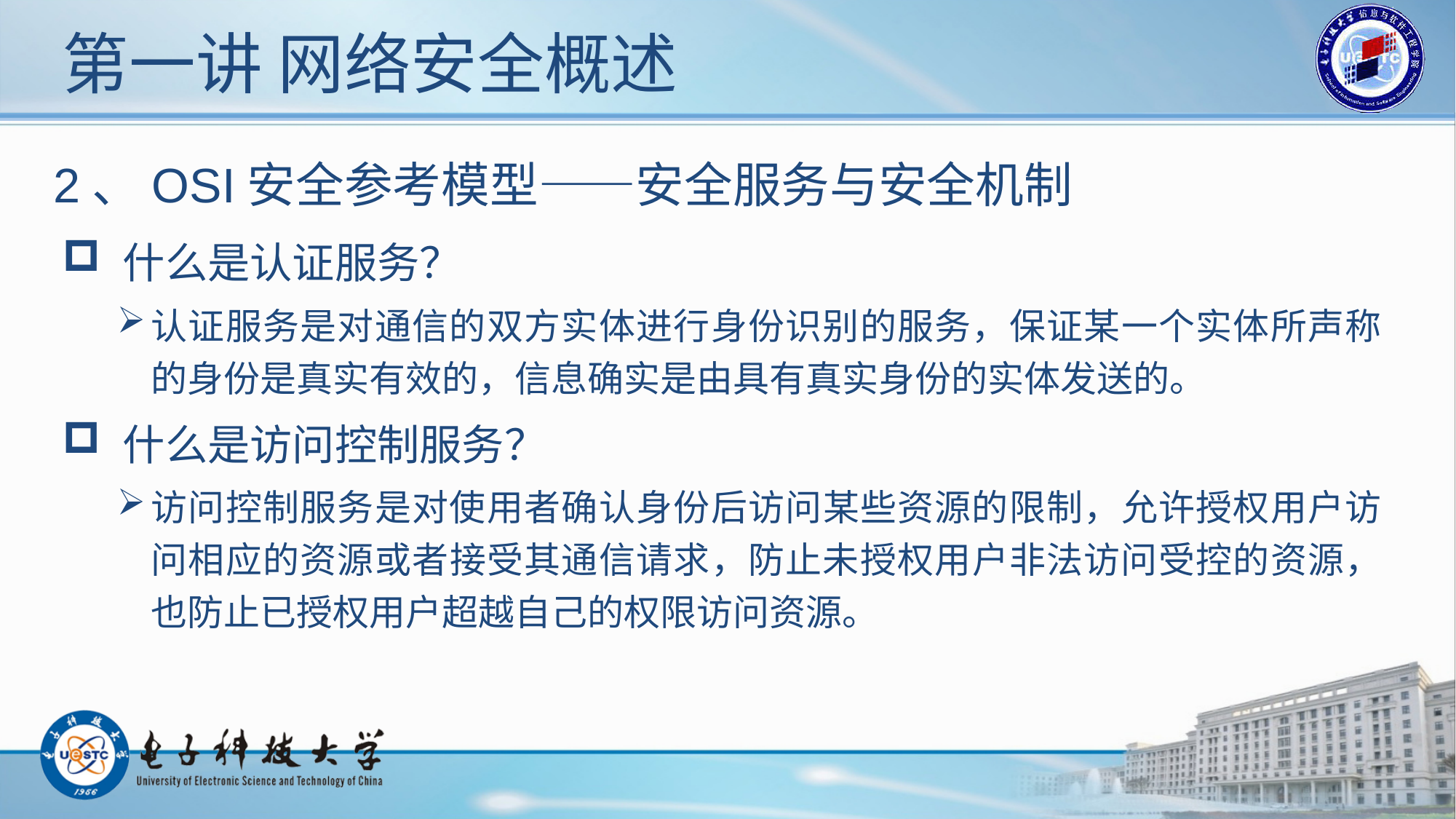

# 第一讲 网络安全概述
2、OSI安全参考模型——安全服务与安全机制
 什么是认证服务？
认证服务是对通信的双方实体进行身份识别的服务，保证某一个实体所声称的身份是真实有效的，信息确实是由具有真实身份的实体发送的。
 什么是访问控制服务？
访问控制服务是对使用者确认身份后访问某些资源的限制，允许授权用户访问相应的资源或者接受其通信请求，防止未授权用户非法访问受控的资源，也防止已授权用户超越自己的权限访问资源。